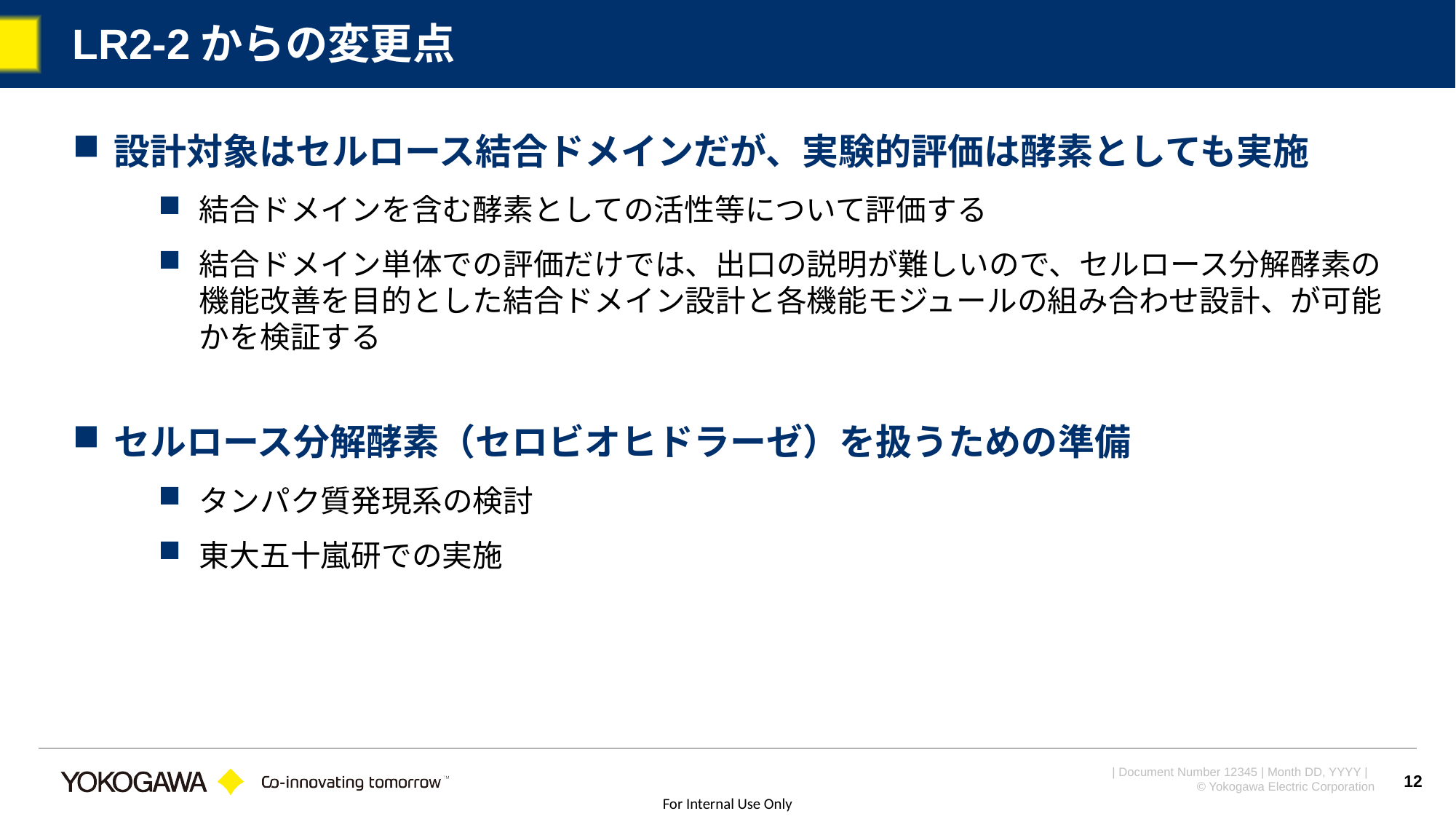

# LR2-2からの変更点
設計対象はセルロース結合ドメインだが、実験的評価は酵素としても実施
結合ドメインを含む酵素としての活性等について評価する
結合ドメイン単体での評価だけでは、出口の説明が難しいので、セルロース分解酵素の機能改善を目的とした結合ドメイン設計と各機能モジュールの組み合わせ設計、が可能かを検証する

セルロース分解酵素（セロビオヒドラーゼ）を扱うための準備
タンパク質発現系の検討
東大五十嵐研での実施

12